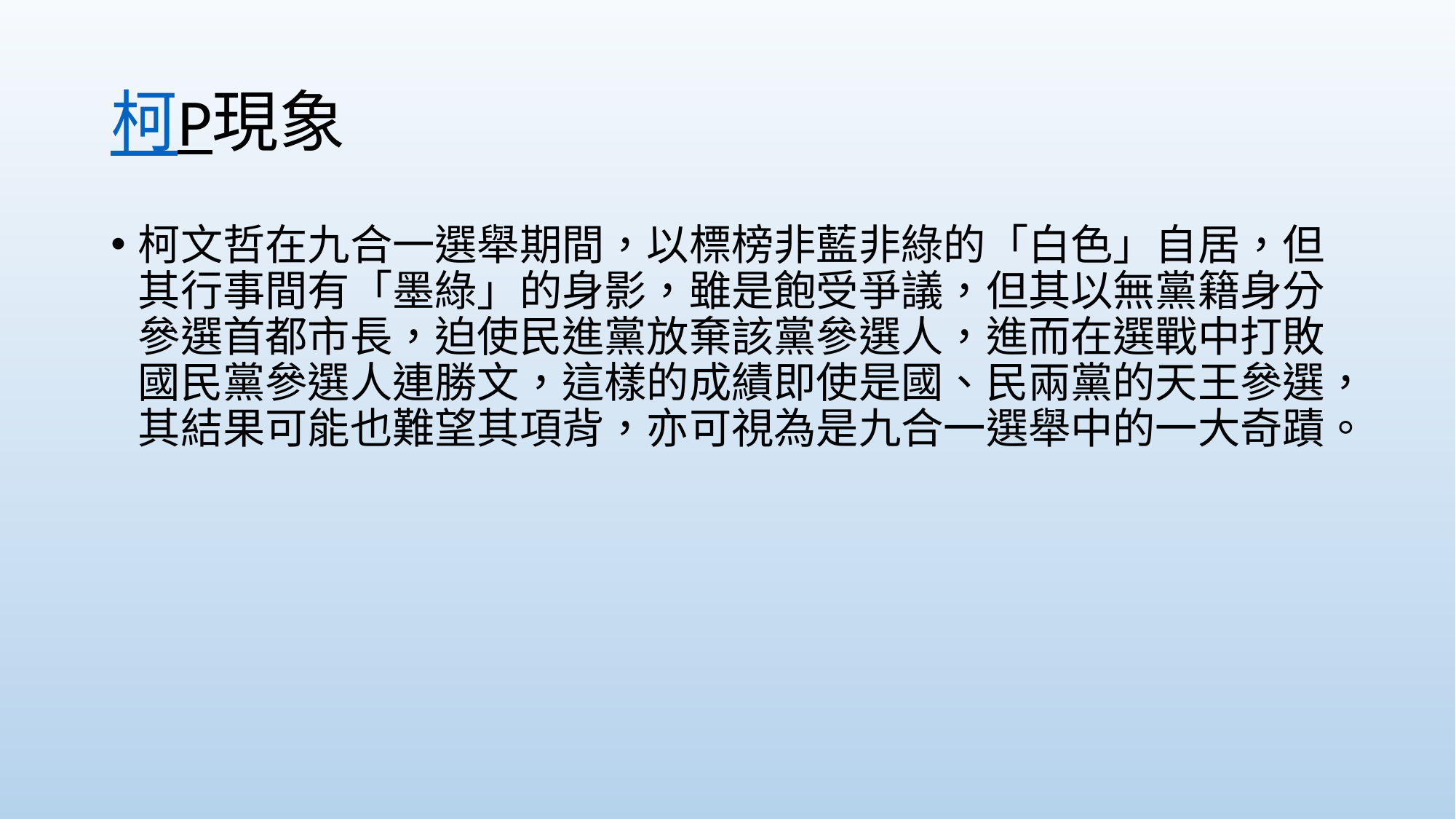

# 柯P現象
柯文哲在九合一選舉期間，以標榜非藍非綠的「白色」自居，但其行事間有「墨綠」的身影，雖是飽受爭議，但其以無黨籍身分參選首都市長，迫使民進黨放棄該黨參選人，進而在選戰中打敗國民黨參選人連勝文，這樣的成績即使是國、民兩黨的天王參選，其結果可能也難望其項背，亦可視為是九合一選舉中的一大奇蹟。